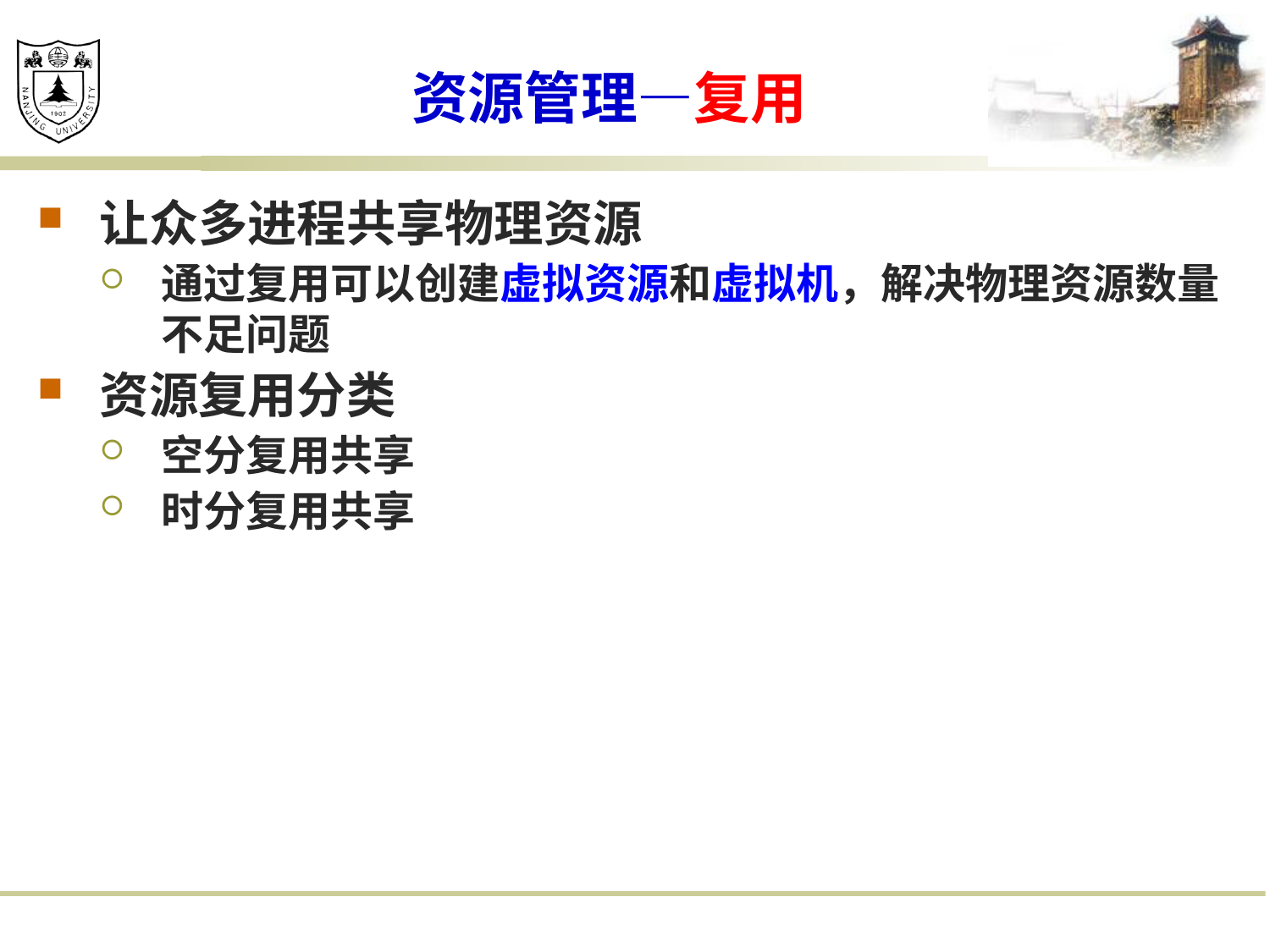

# 资源管理—复用
让众多进程共享物理资源
通过复用可以创建虚拟资源和虚拟机，解决物理资源数量不足问题
资源复用分类
空分复用共享
时分复用共享
9